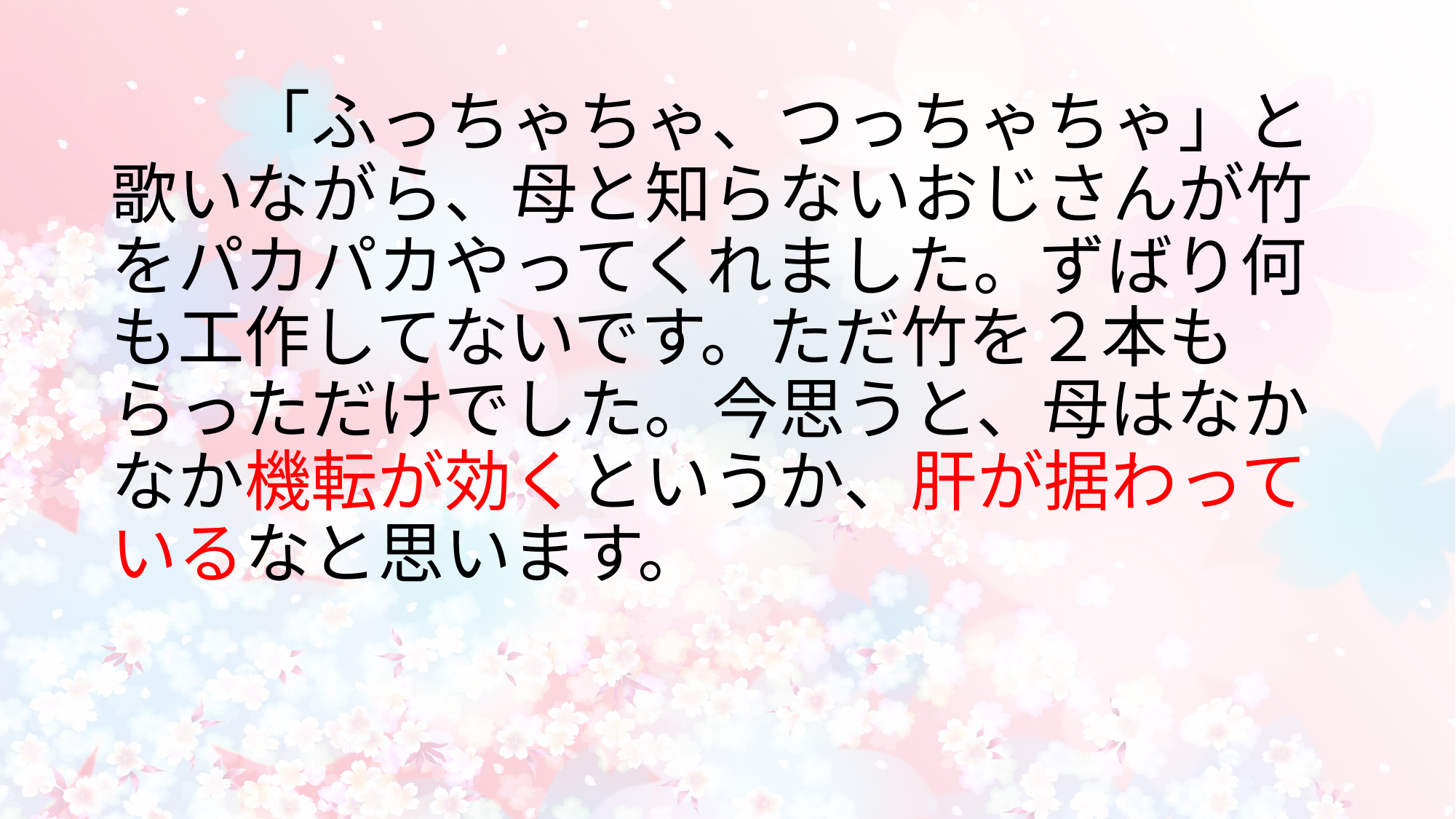

「ふっちゃちゃ、つっちゃちゃ」と歌いながら、母と知らないおじさんが竹をパカパカやってくれました。ずばり何も工作してないです。ただ竹を２本もらっただけでした。今思うと、母はなかなか機転が効くというか、肝が据わっているなと思います。